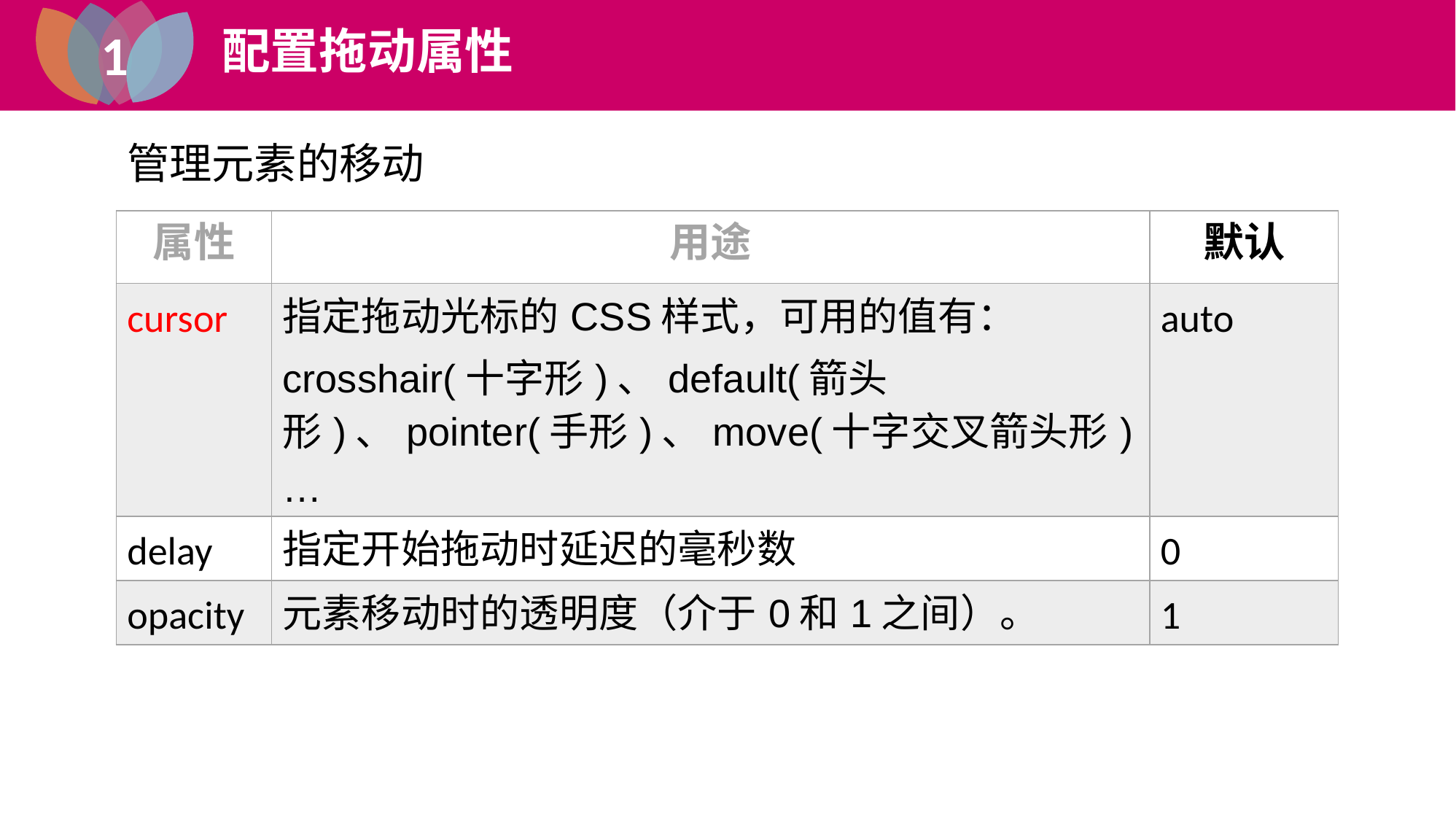

1
配置拖动属性
1
jQuery 插件
管理元素的移动

| 属性 | 用途 | 默认 |
| --- | --- | --- |
| cursor | 指定拖动光标的CSS样式，可用的值有： crosshair(十字形)、default(箭头形)、pointer(手形)、move(十字交叉箭头形)… | auto |
| delay | 指定开始拖动时延迟的毫秒数 | 0 |
| opacity | 元素移动时的透明度（介于0和1之间）。 | 1 |